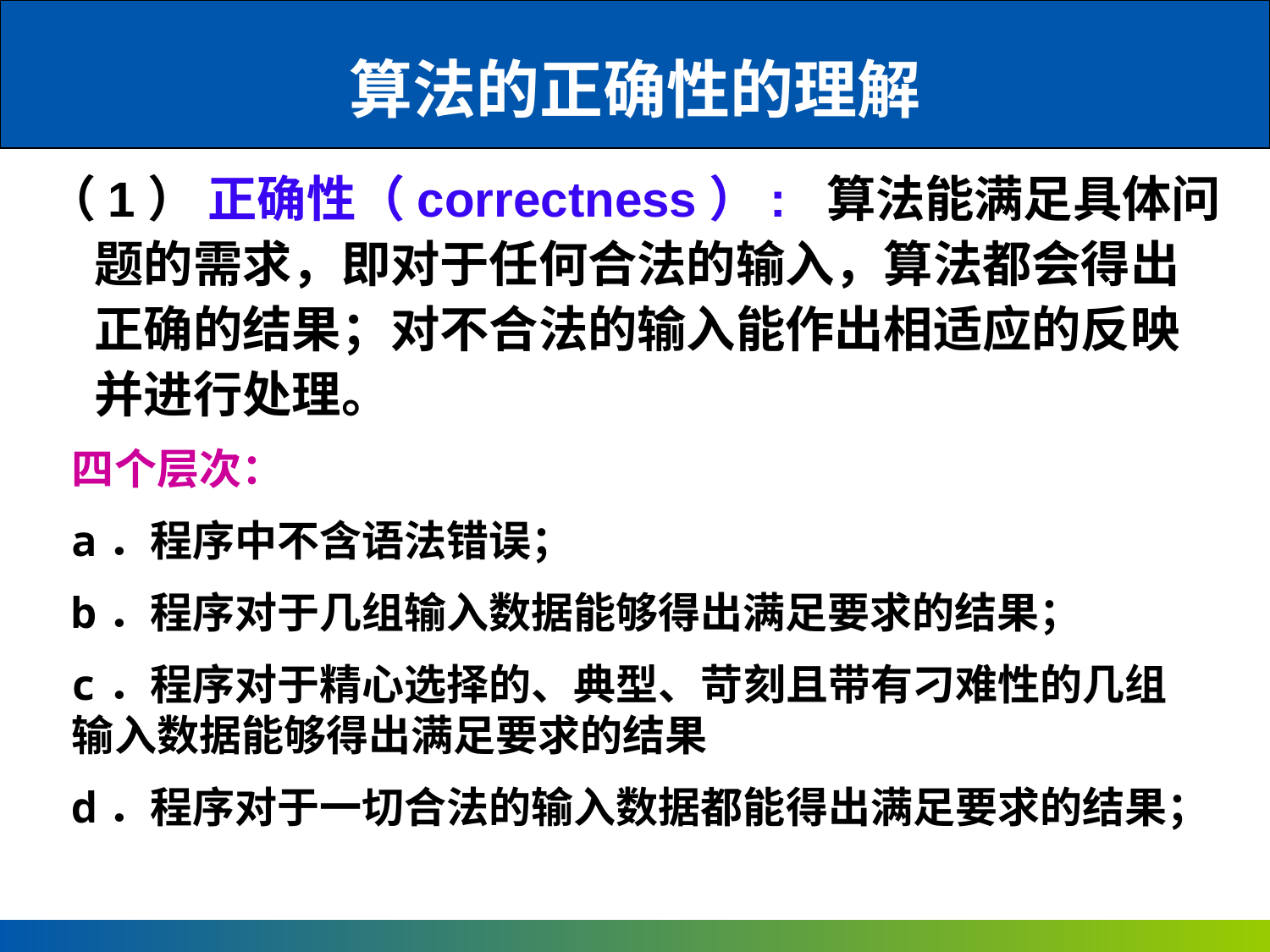

算法的正确性的理解
（1） 正确性（correctness）:  算法能满足具体问题的需求，即对于任何合法的输入，算法都会得出正确的结果；对不合法的输入能作出相适应的反映并进行处理。

四个层次：
a．程序中不含语法错误；
b．程序对于几组输入数据能够得出满足要求的结果；
c．程序对于精心选择的、典型、苛刻且带有刁难性的几组输入数据能够得出满足要求的结果
d．程序对于一切合法的输入数据都能得出满足要求的结果；